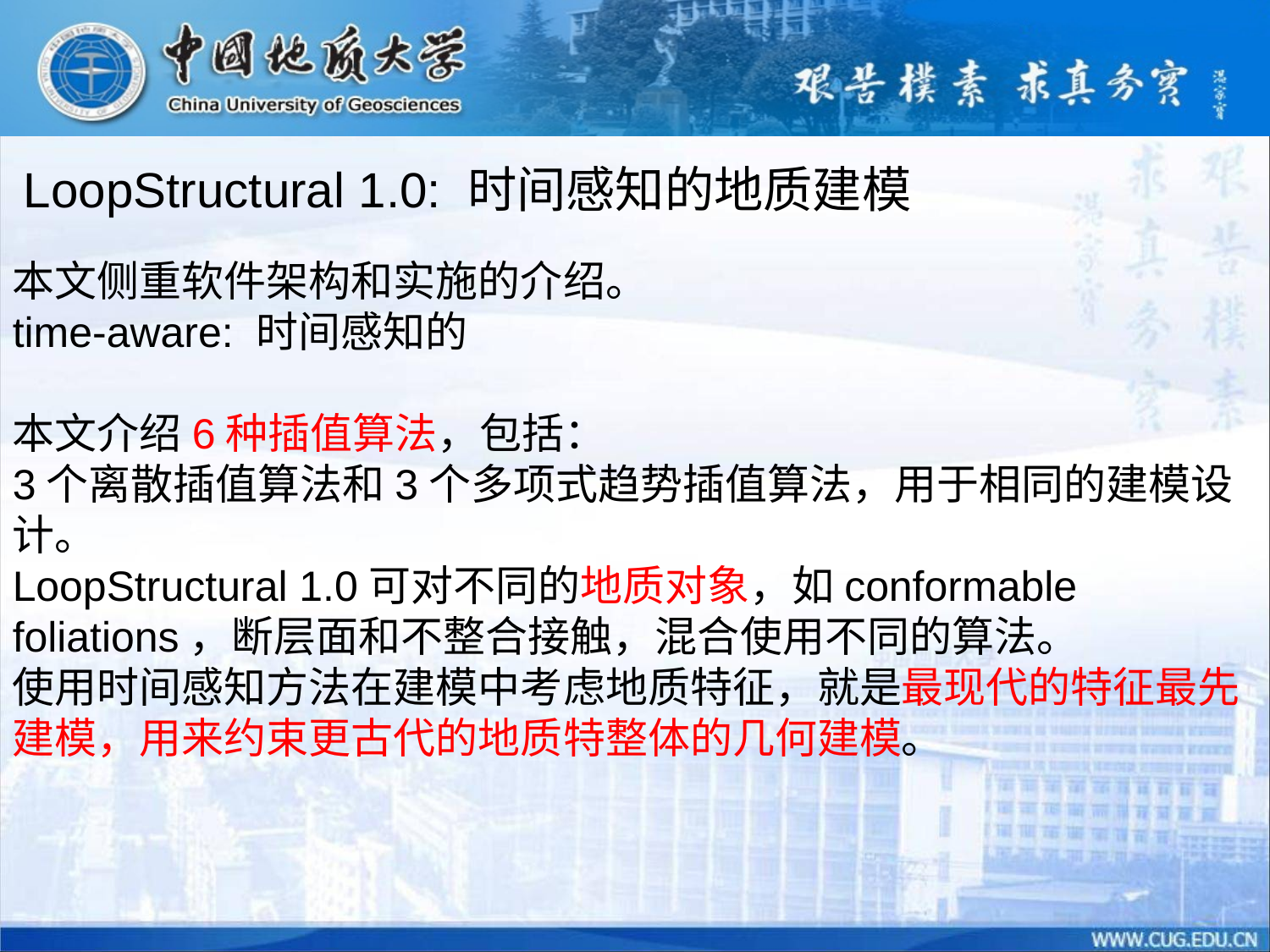

LoopStructural 1.0: 时间感知的地质建模

本文侧重软件架构和实施的介绍。
time-aware: 时间感知的

本文介绍6种插值算法，包括：
3个离散插值算法和3个多项式趋势插值算法，用于相同的建模设计。
LoopStructural 1.0可对不同的地质对象，如conformable foliations，断层面和不整合接触，混合使用不同的算法。
使用时间感知方法在建模中考虑地质特征，就是最现代的特征最先建模，用来约束更古代的地质特整体的几何建模。